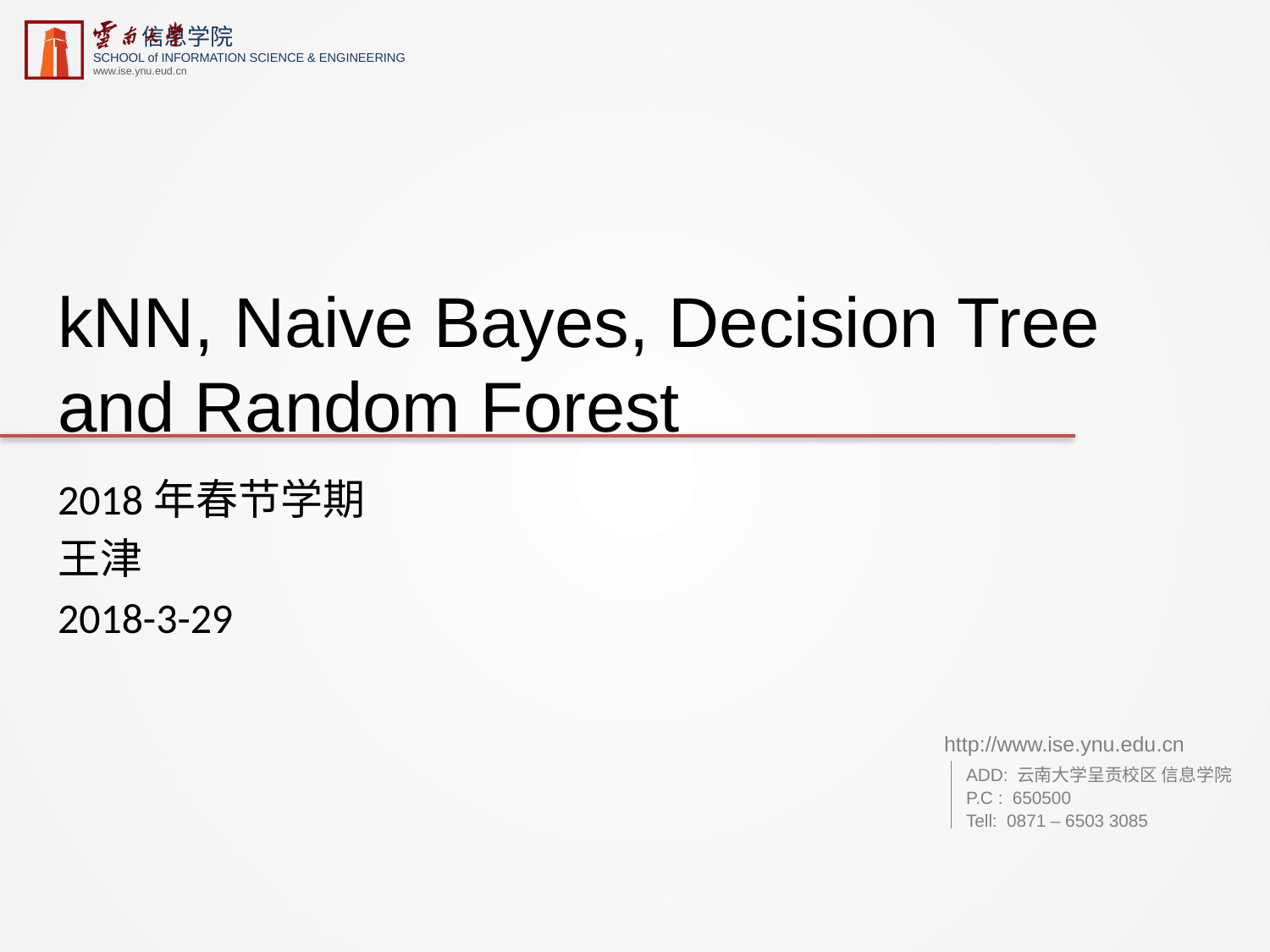

# kNN, Naive Bayes, Decision Tree and Random Forest
2018年春节学期
王津
2018-3-29